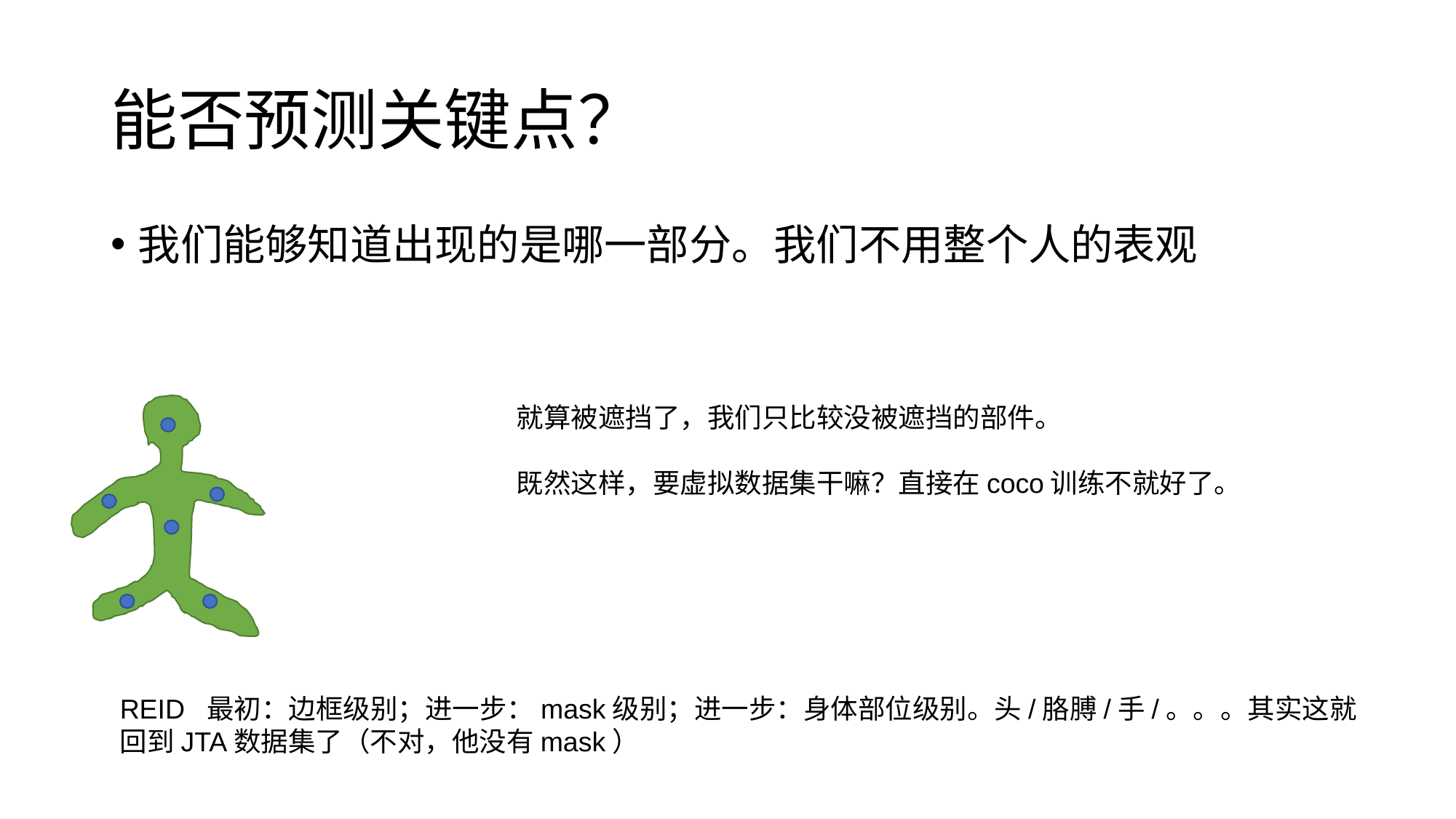

# 能否预测关键点？
我们能够知道出现的是哪一部分。我们不用整个人的表观

就算被遮挡了，我们只比较没被遮挡的部件。

既然这样，要虚拟数据集干嘛？直接在coco训练不就好了。

REID  最初：边框级别；进一步：mask级别；进一步：身体部位级别。头/胳膊/手/。。。其实这就回到JTA数据集了（不对，他没有mask）